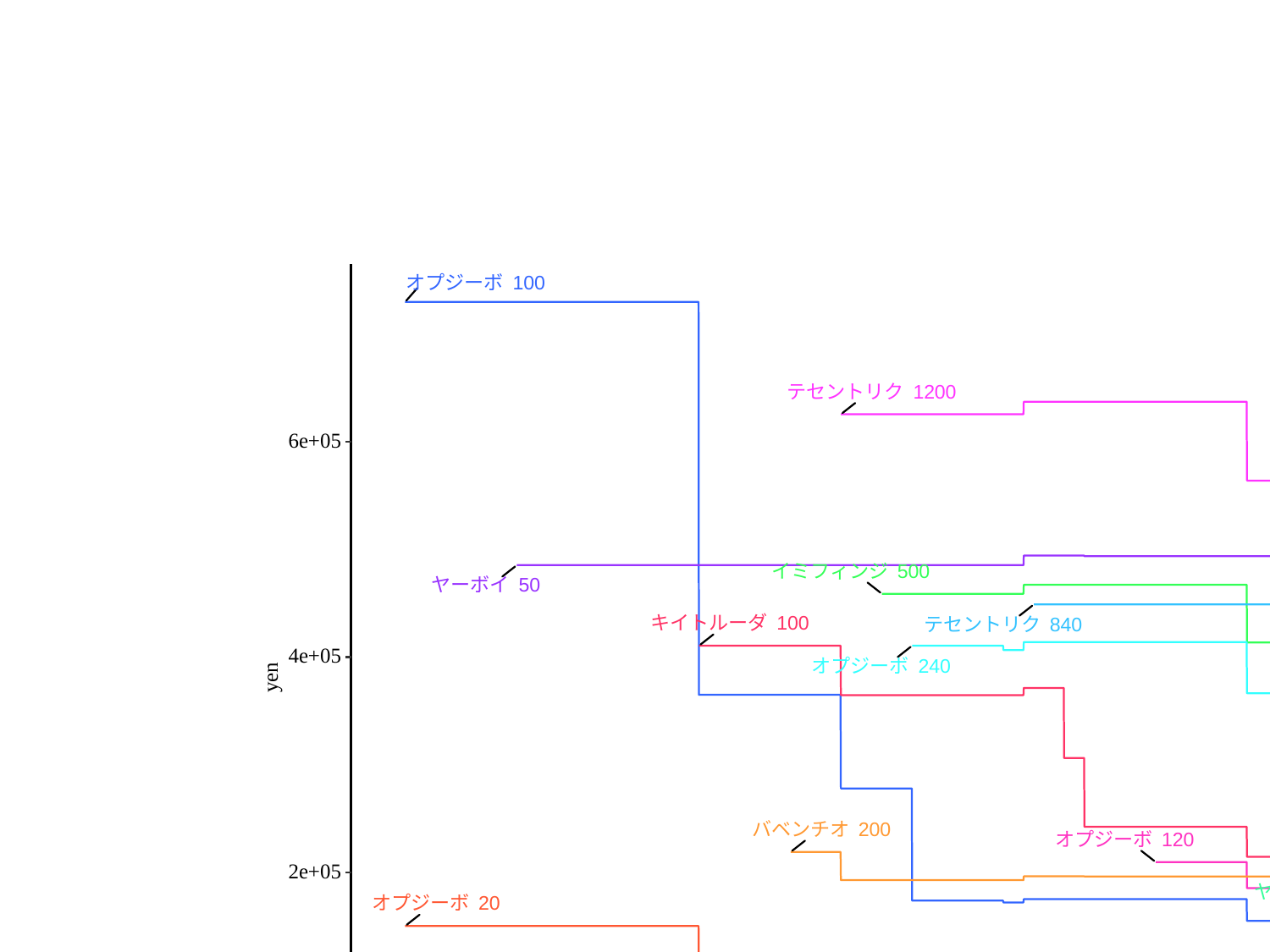

#

オプジーボ 100

テセントリク 1200

6e+05

イミフィンジ 500

ヤーボイ 50

キイトルーダ 100
テセントリク 840

4e+05

オプジーボ 240
yen
バベンチオ 200
オプジーボ 120

2e+05

ヤーボイ 20
オプジーボ 20

イミフィンジ 120

キイトルーダ 20
0e+00

2016
2018
2020
2022
2024
years